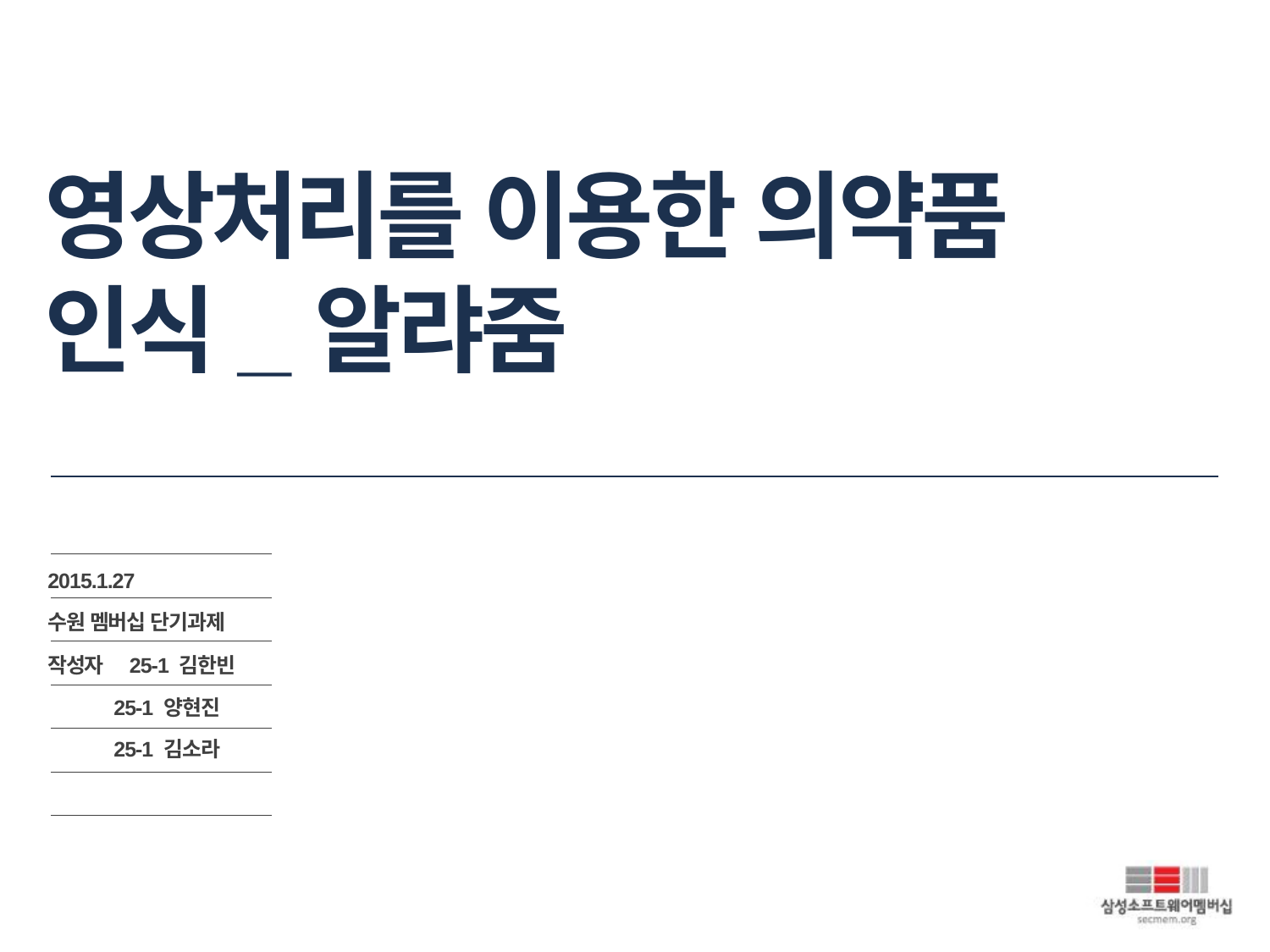

# 영상처리를 이용한 의약품 인식_알랴줌
2015.1.27
수원 멤버십 단기과제
작성자    25-1 김한빈
             25-1 양현진
             25-1 김소라